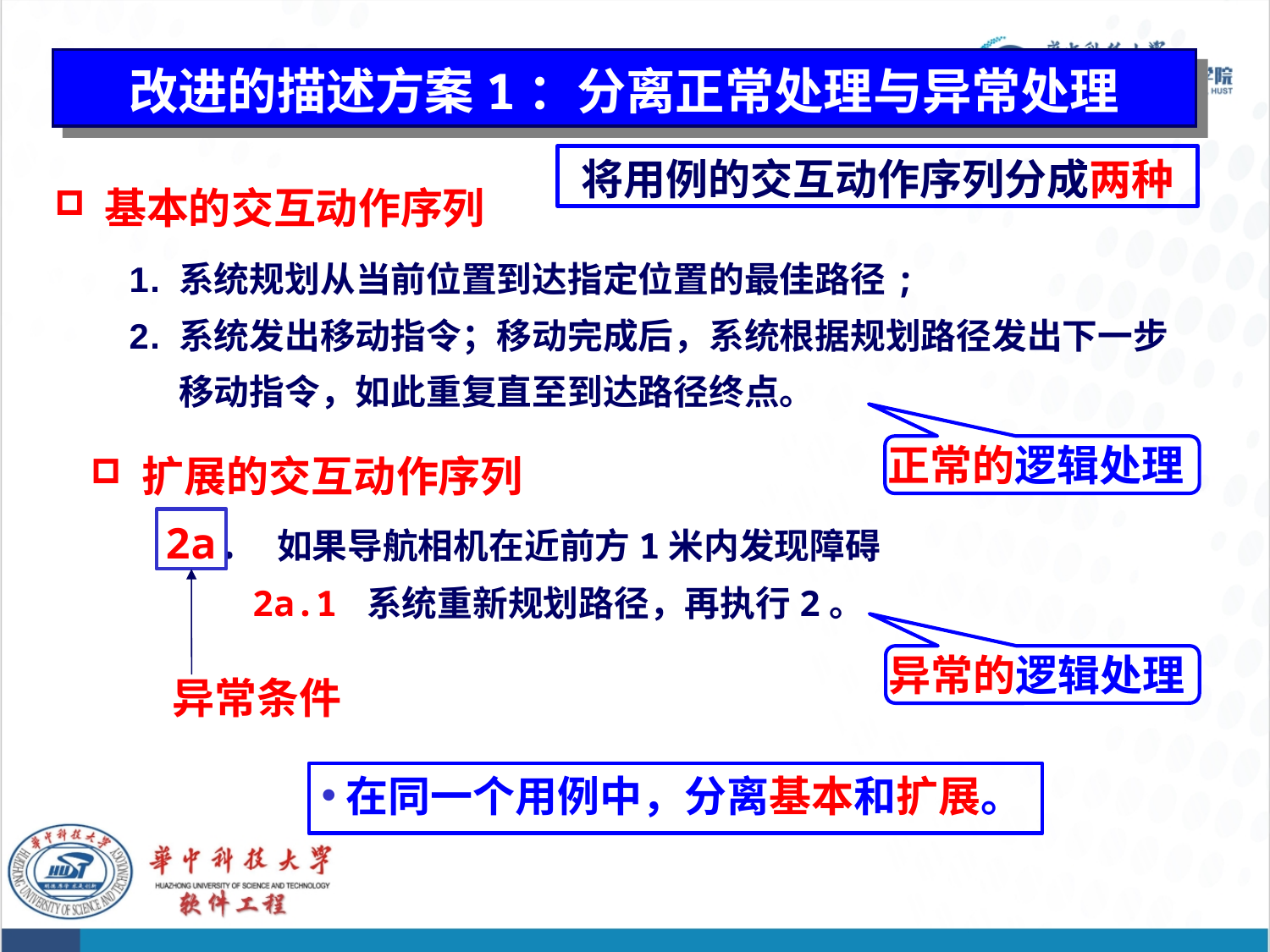

# 改进的描述方案1：分离正常处理与异常处理
将用例的交互动作序列分成两种
基本的交互动作序列
系统规划从当前位置到达指定位置的最佳路径;
系统发出移动指令；移动完成后，系统根据规划路径发出下一步移动指令，如此重复直至到达路径终点。
扩展的交互动作序列
2a. 如果导航相机在近前方1米内发现障碍
2a.1 系统重新规划路径，再执行2。
正常的逻辑处理
异常的逻辑处理

异常条件
在同一个用例中，分离基本和扩展。